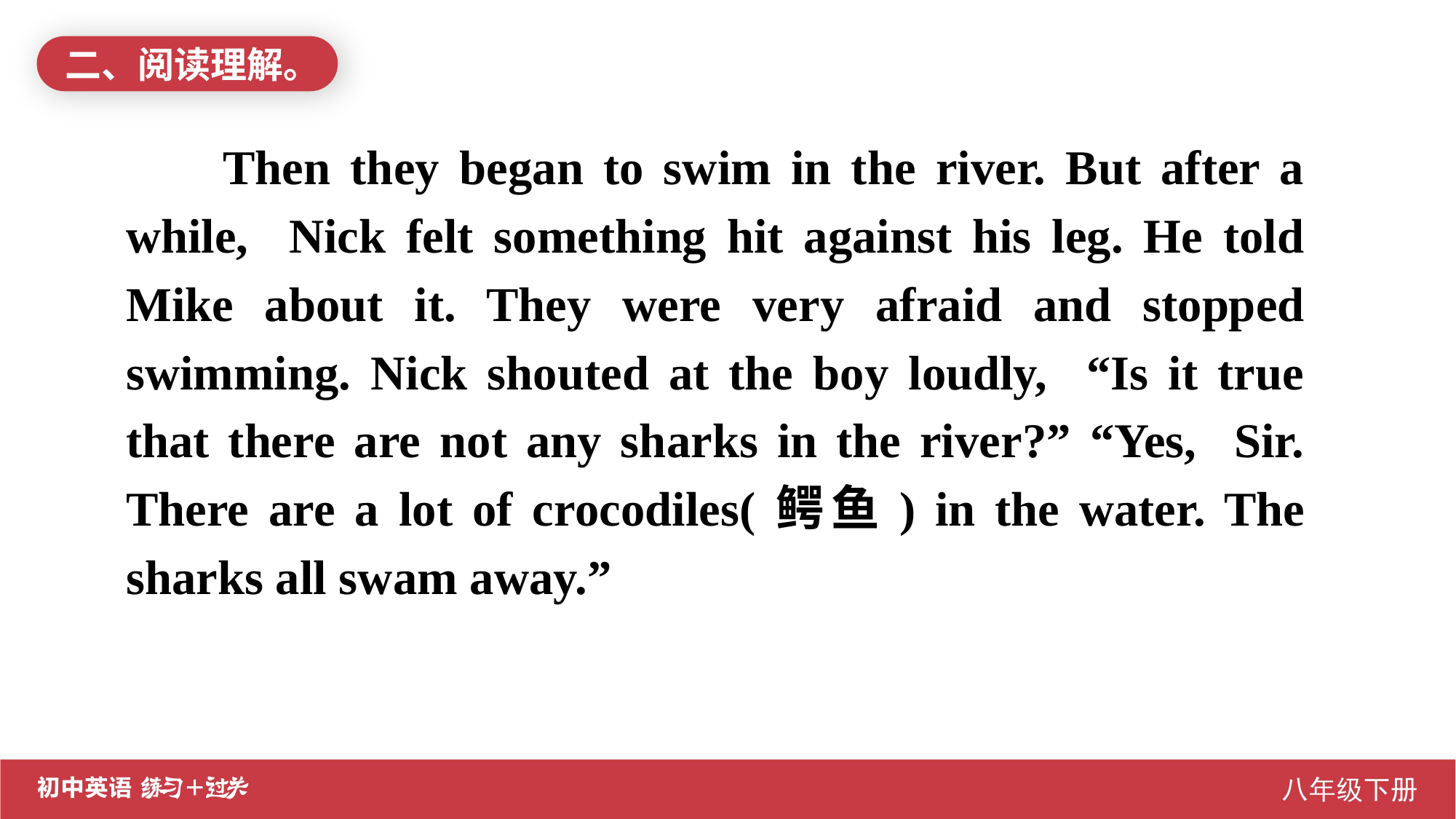

二、阅读理解。
Then they began to swim in the river. But after a while,  Nick felt something hit against his leg. He told Mike about it. They were very afraid and stopped swimming. Nick shouted at the boy loudly,  “Is it true that there are not any sharks in the river?” “Yes,  Sir. There are a lot of crocodiles(鳄鱼) in the water. The sharks all swam away.”